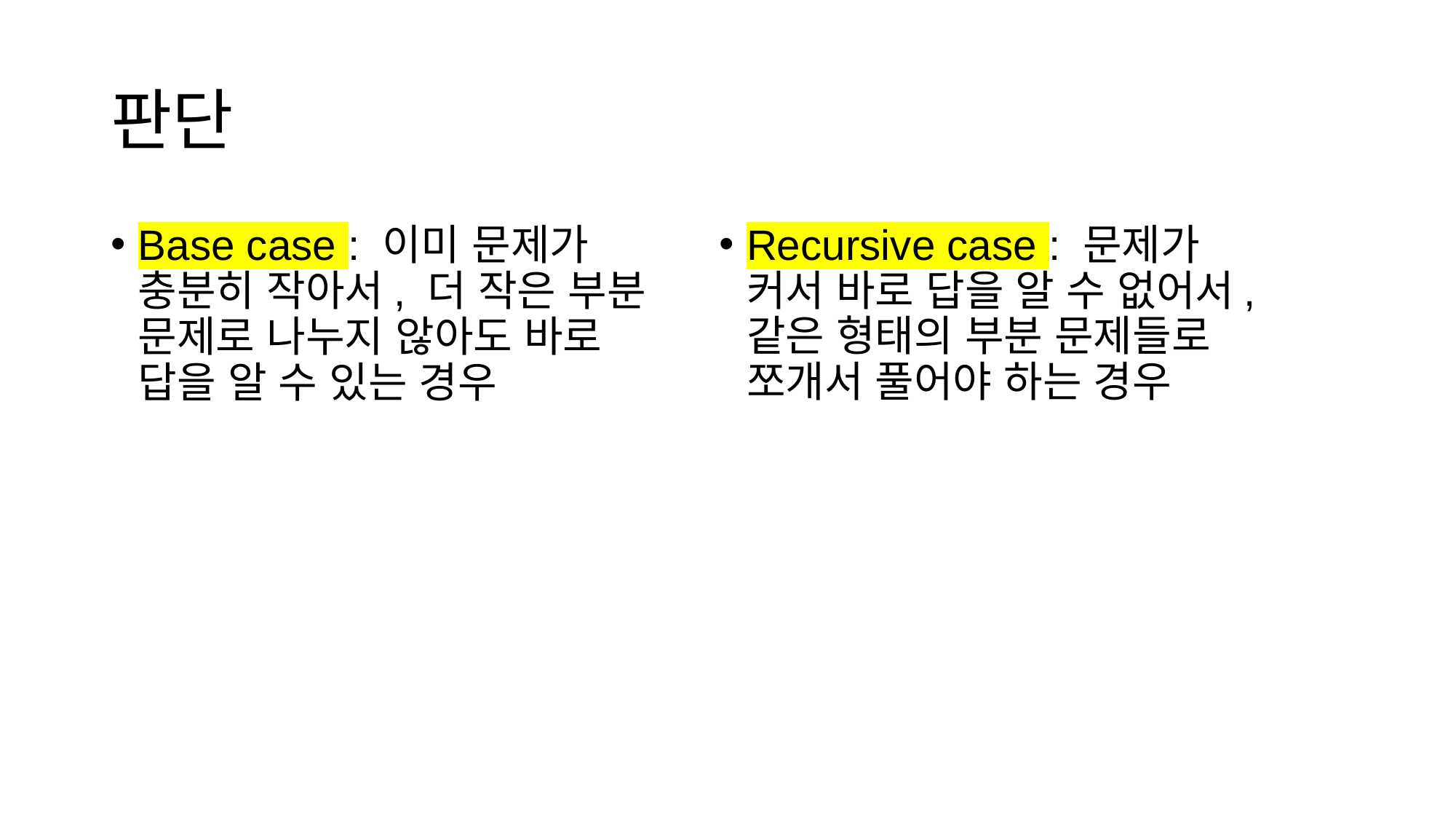

# 판단
Base case : 이미 문제가 충분히 작아서, 더 작은 부분 문제로 나누지 않아도 바로 답을 알 수 있는 경우
Recursive case : 문제가 커서 바로 답을 알 수 없어서, 같은 형태의 부분 문제들로 쪼개서 풀어야 하는 경우